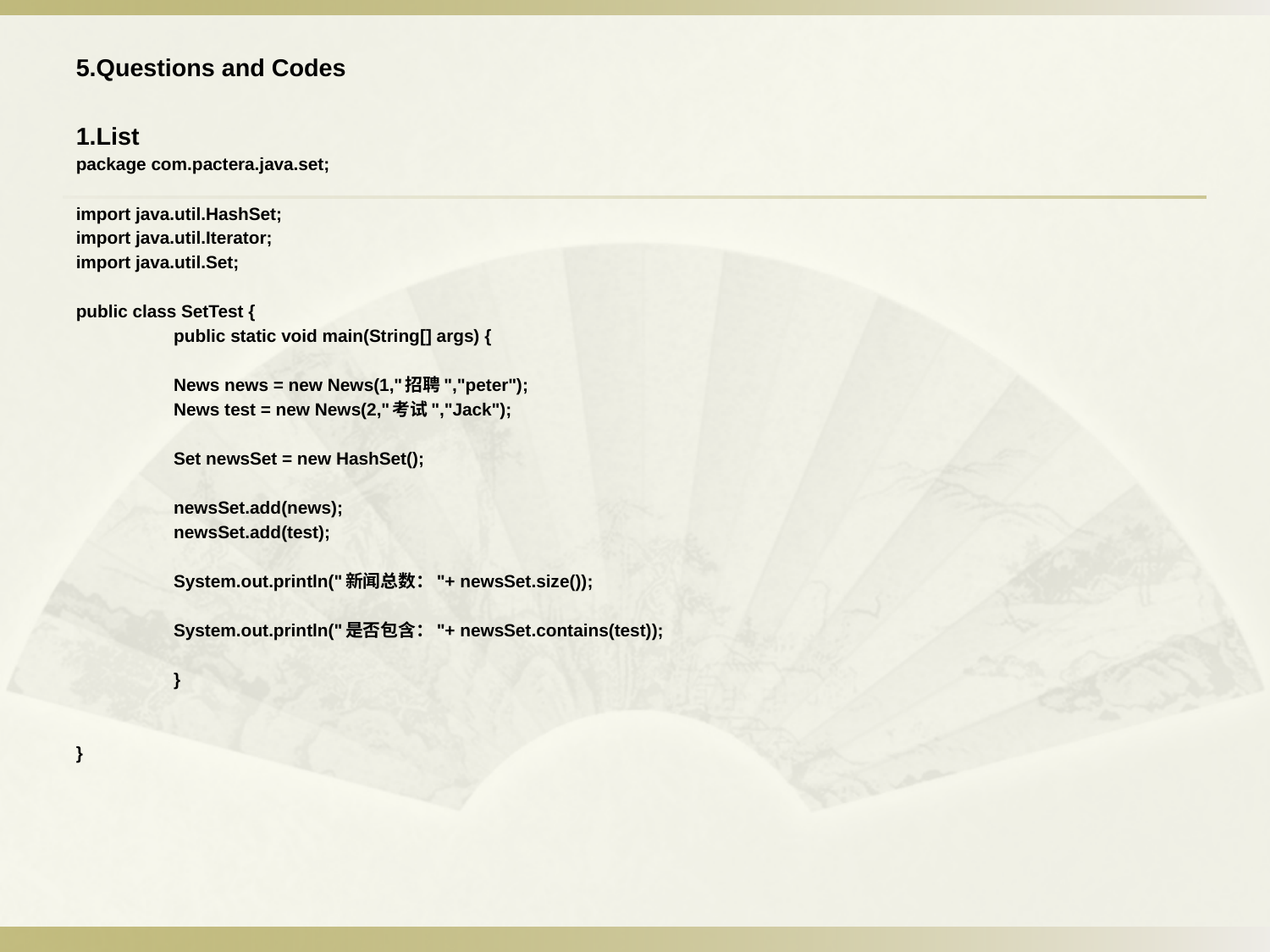

5.Questions and Codes

1.List
package com.pactera.java.set;

import java.util.HashSet;
import java.util.Iterator;
import java.util.Set;

public class SetTest {
	public static void main(String[] args) {

		News news = new News(1,"招聘","peter");
		News test = new News(2,"考试","Jack");

		Set newsSet = new HashSet();

		newsSet.add(news);
		newsSet.add(test);

		System.out.println("新闻总数："+ newsSet.size());

		System.out.println("是否包含："+ newsSet.contains(test));

	}

}